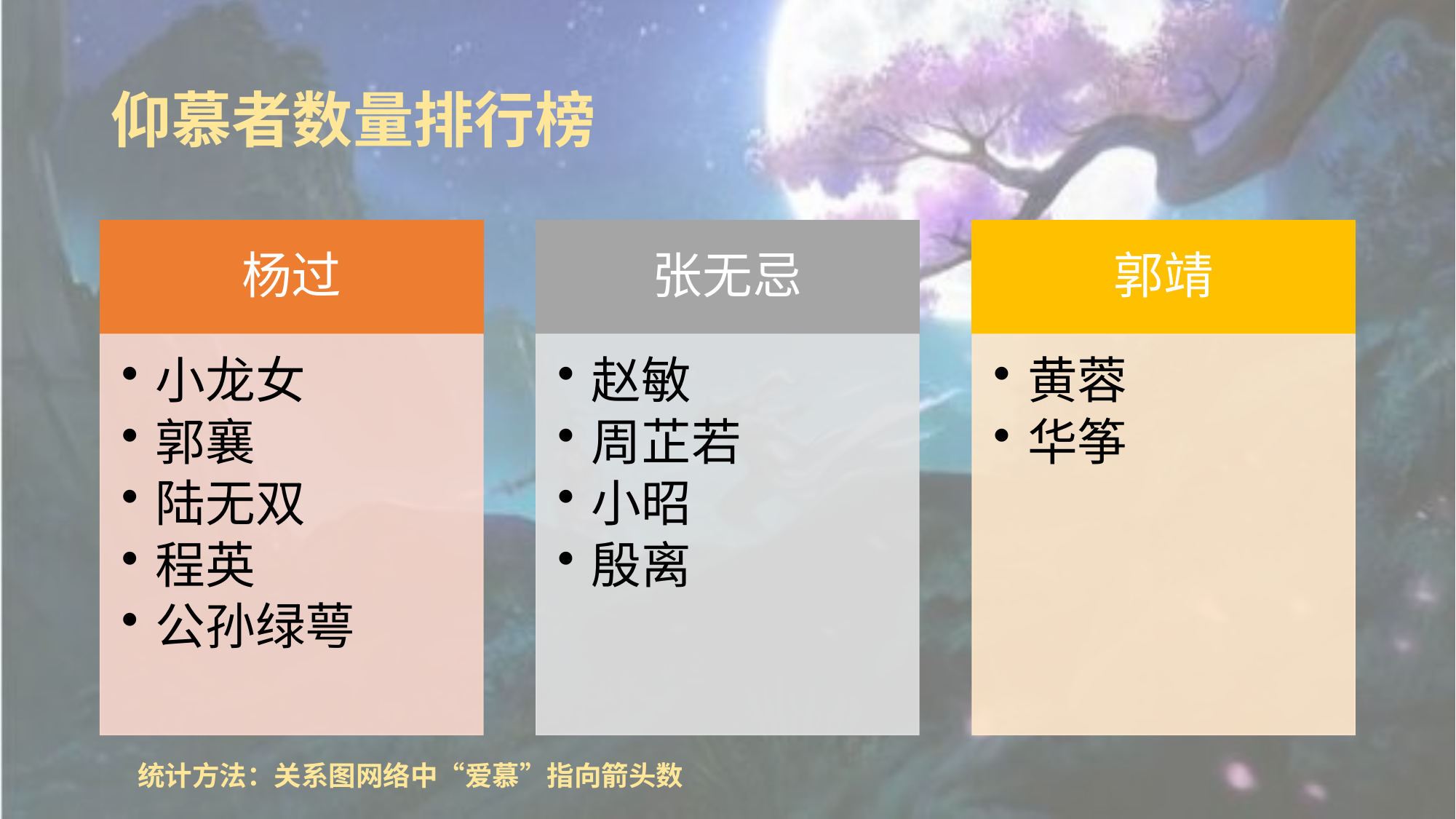

# 仰慕者数量排行榜
杨过
小龙女
郭襄
陆无双
程英
公孙绿萼
张无忌
赵敏
周芷若
小昭
殷离
郭靖
黄蓉
华筝
统计方法：关系图网络中“爱慕”指向箭头数